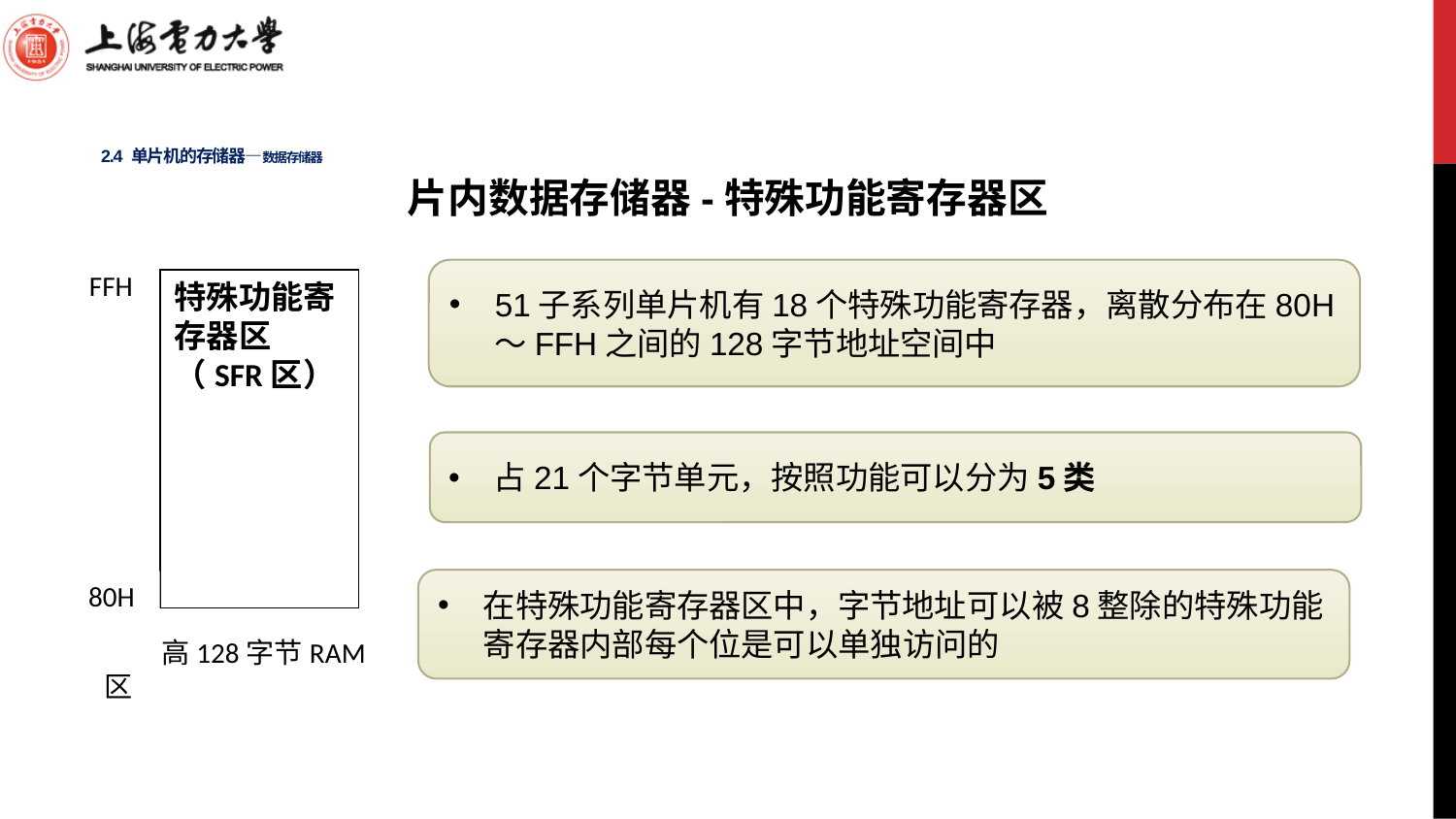

# 2.4  单片机的存储器—数据存储器
片内数据存储器-特殊功能寄存器区
51子系列单片机有18个特殊功能寄存器，离散分布在80H～FFH之间的128字节地址空间中
FFH
特殊功能寄存器区（SFR区）

80H
        高128字节RAM区
占21个字节单元，按照功能可以分为5类
在特殊功能寄存器区中，字节地址可以被8整除的特殊功能寄存器内部每个位是可以单独访问的